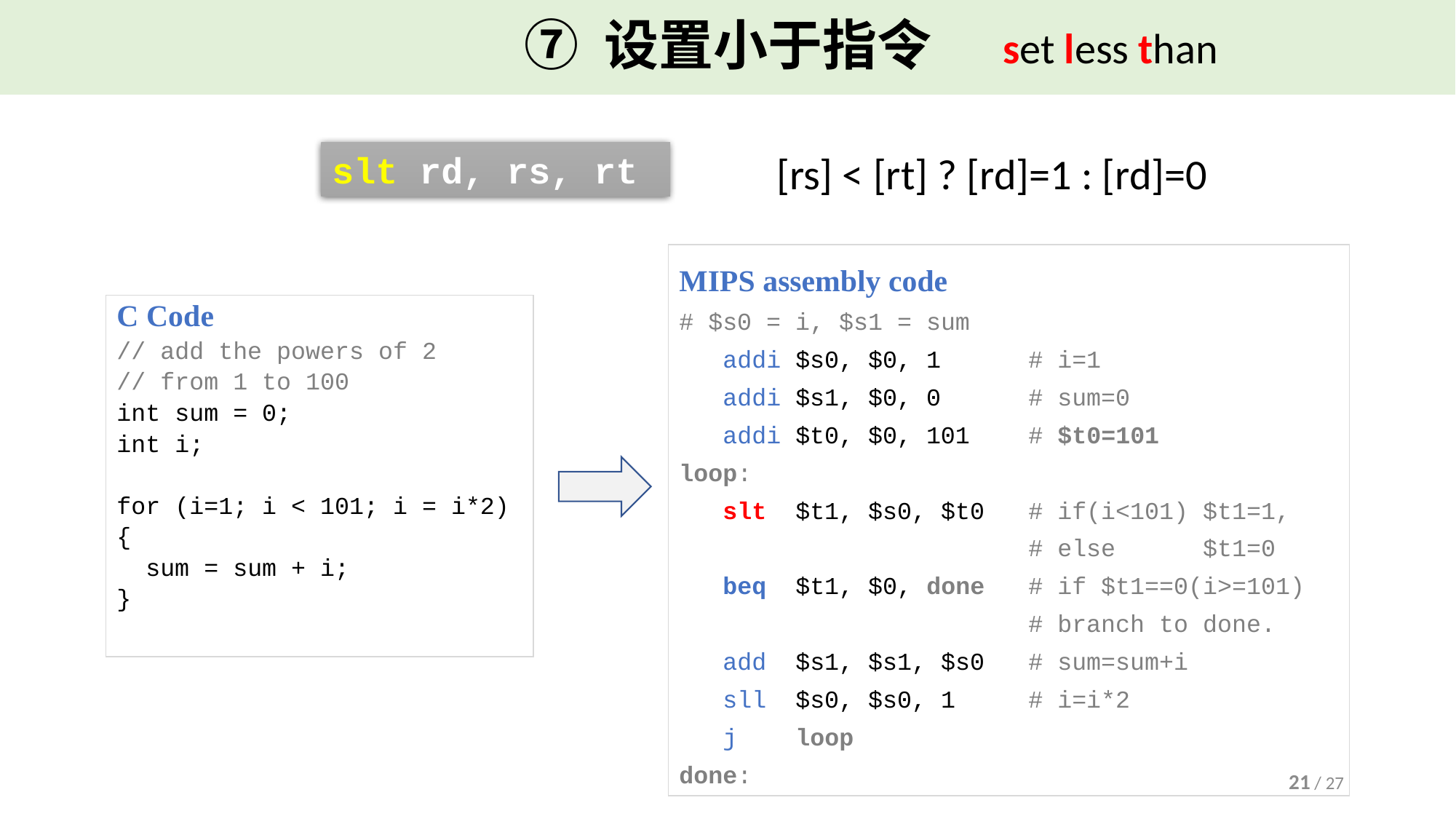

# ⑦ 设置小于指令
set less than
[rs] < [rt] ? [rd]=1 : [rd]=0
slt rd, rs, rt
MIPS assembly code
# $s0 = i, $s1 = sum
   addi $s0, $0, 1      # i=1
   addi $s1, $0, 0      # sum=0
   addi $t0, $0, 101    # $t0=101
loop:
   slt  $t1, $s0, $t0   # if(i<101) $t1=1,
                        # else      $t1=0
   beq  $t1, $0, done   # if $t1==0(i>=101)
                        # branch to done.
   add  $s1, $s1, $s0   # sum=sum+i
   sll  $s0, $s0, 1     # i=i*2
   j    loop
done:

C Code
// add the powers of 2
// from 1 to 100
int sum = 0;
int i;

for (i=1; i < 101; i = i*2)
{
  sum = sum + i;
}
21 / 27